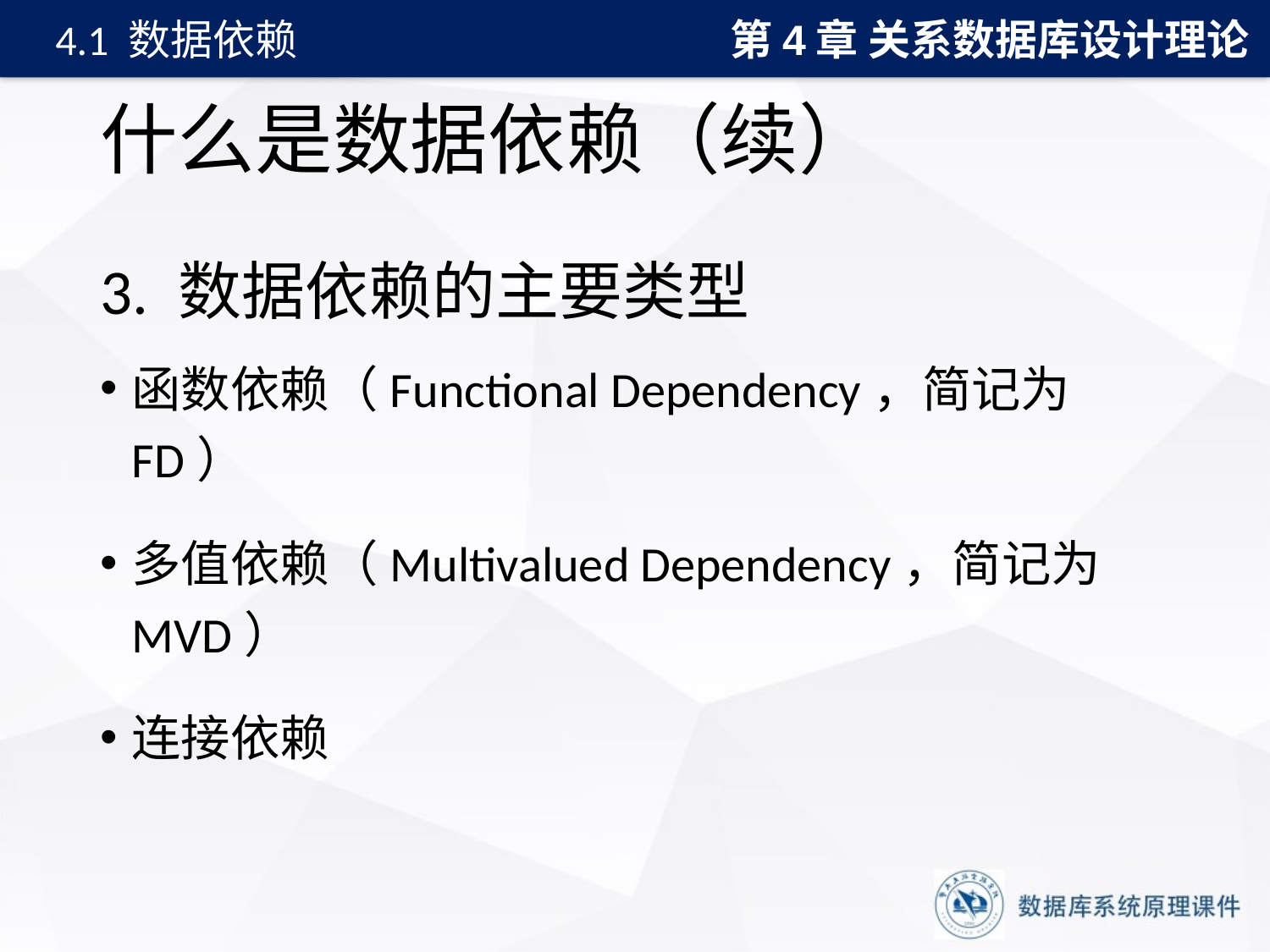

第4章 关系数据库设计理论
4.1 数据依赖
# 什么是数据依赖（续）
3. 数据依赖的主要类型
函数依赖（Functional Dependency，简记为FD）
多值依赖（Multivalued Dependency，简记为MVD）
连接依赖